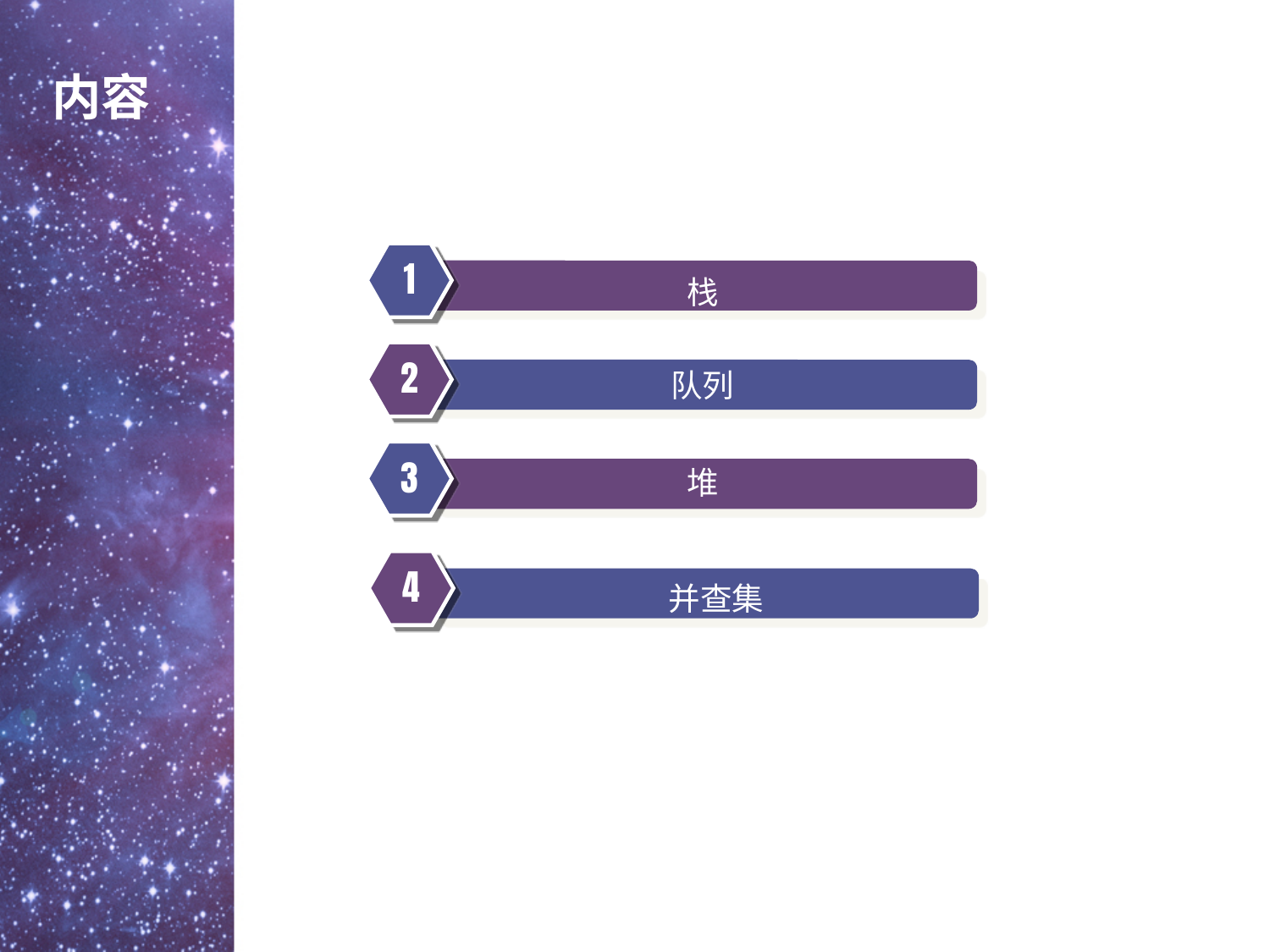

内容
1

栈
点击添加文本
2

队列
点击添加文本
3
堆

4

并查集
点击添加文本
点击添加文本